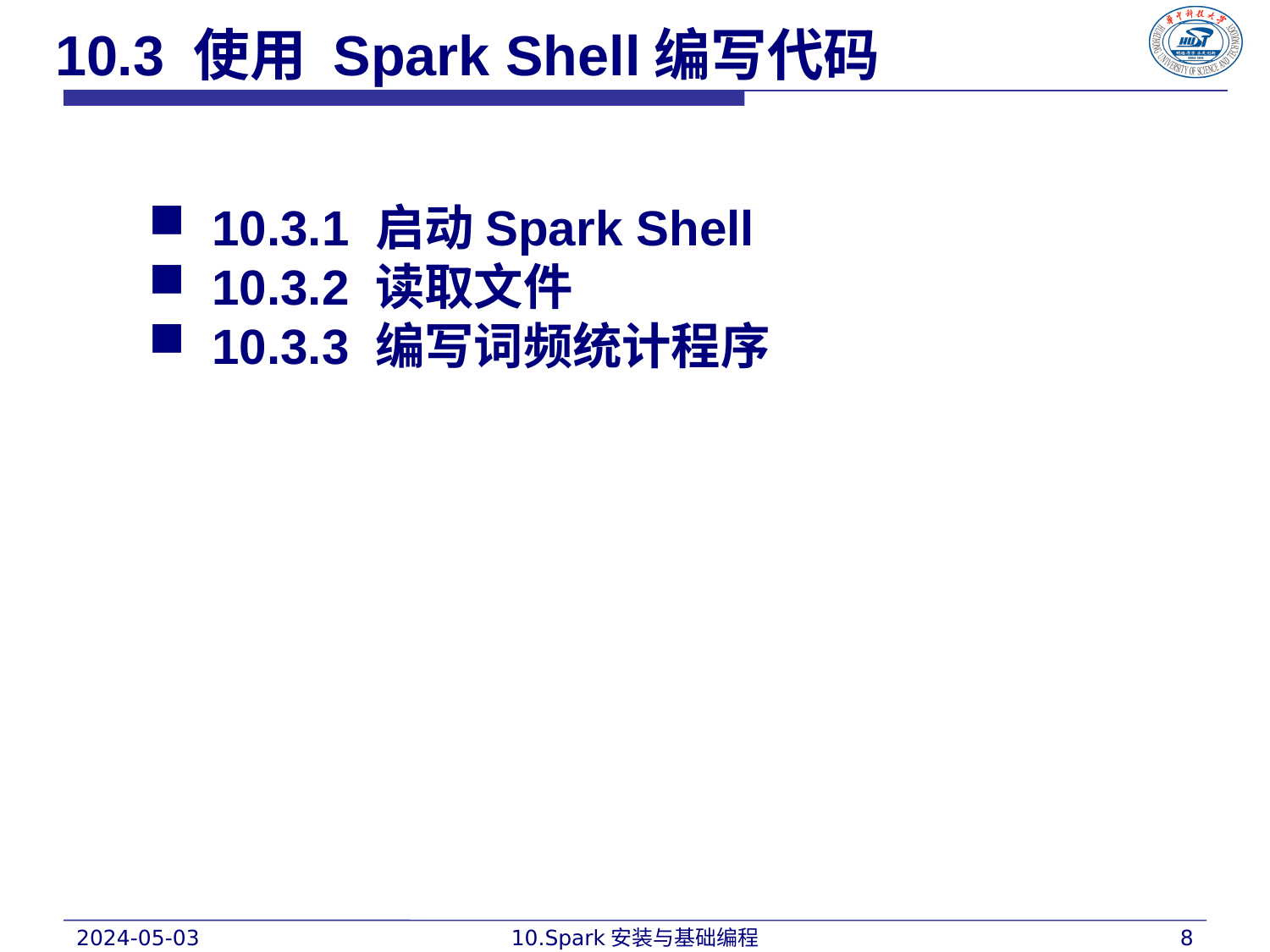

10.3 使用 Spark Shell编写代码
10.3.1 启动Spark Shell
10.3.2 读取文件
10.3.3 编写词频统计程序
2024-05-03
10.Spark安装与基础编程
8